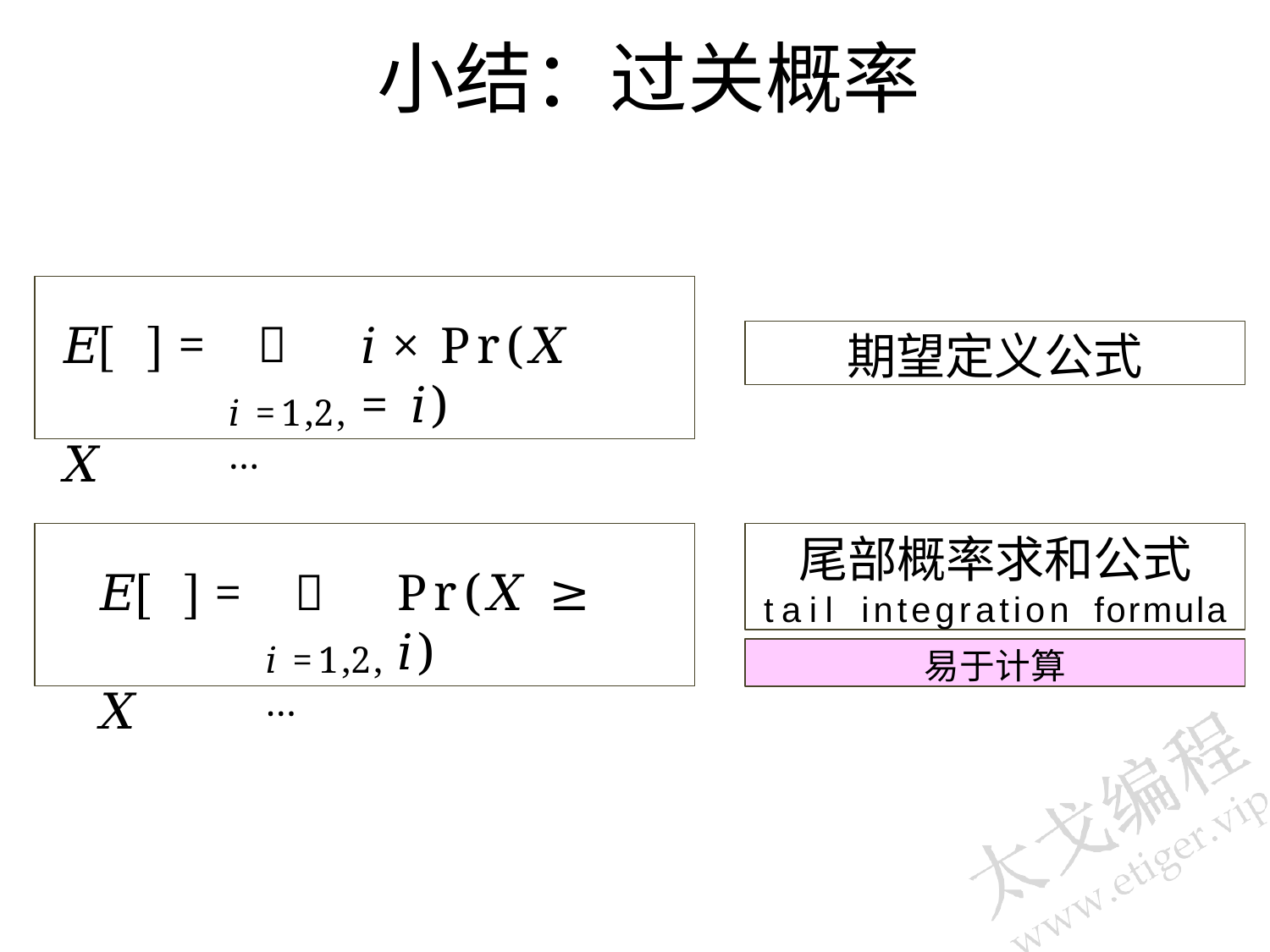

# 小结：过关概率

=	෍
𝑖=1,2,…
𝐸	𝑋
𝑖 × Pr(𝑋 = 𝑖)
期望定义公式

尾部概率求和公式
tail	integration	formula
=	෍
𝑖=1,2,…
𝐸	𝑋
Pr(𝑋 ≥ 𝑖)
易于计算